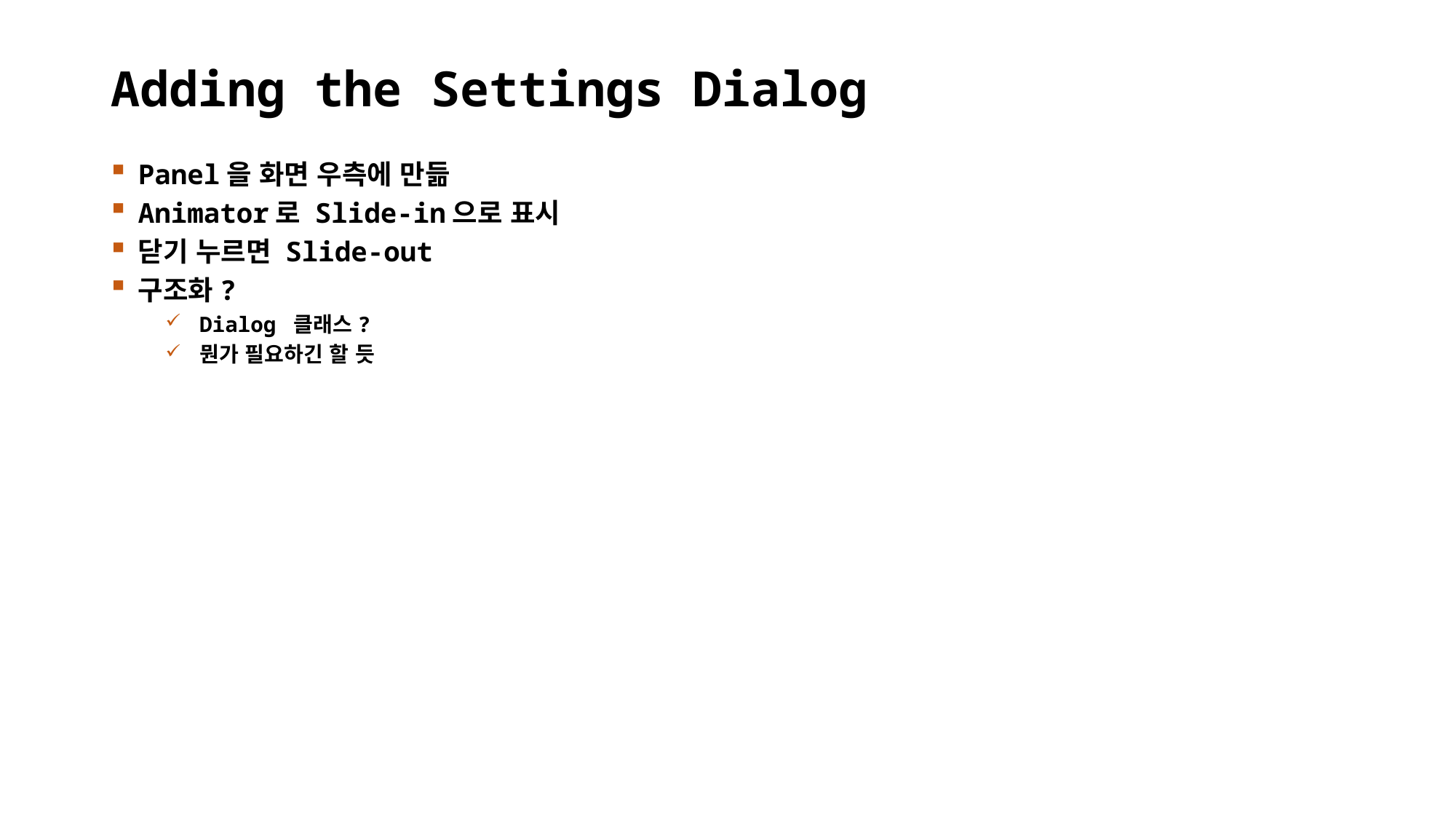

# Adding the Settings Dialog
Panel을 화면 우측에 만듦
Animator로 Slide-in으로 표시
닫기 누르면 Slide-out
구조화?
Dialog 클래스?
뭔가 필요하긴 할 듯